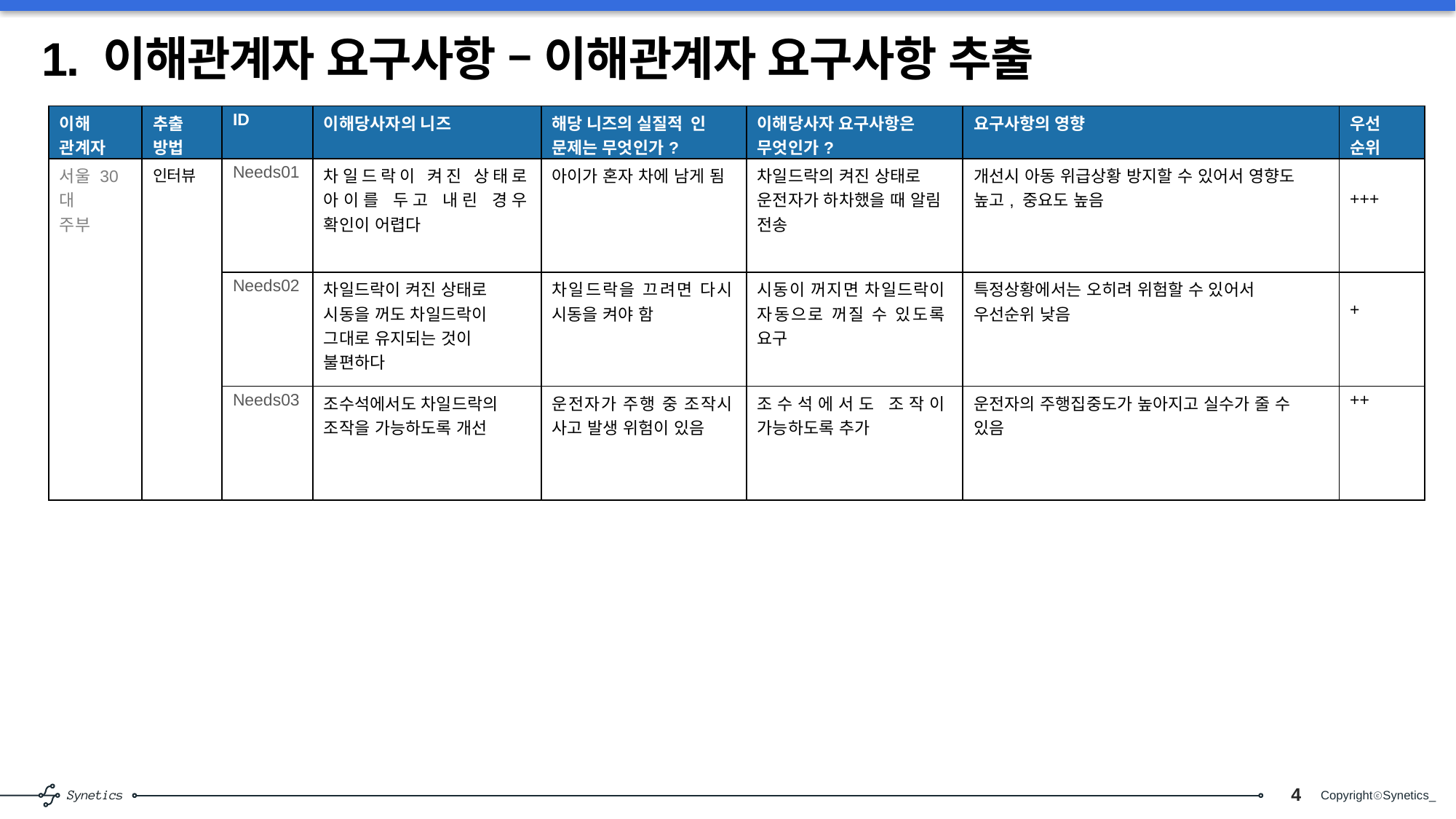

# 1. 이해관계자 요구사항 – 이해관계자 요구사항 추출
| 이해 관계자 | 추출 방법 | ID | 이해당사자의 니즈 | 해당 니즈의 실질적 인 문제는 무엇인가? | 이해당사자 요구사항은 무엇인가? | 요구사항의 영향 | 우선 순위 |
| --- | --- | --- | --- | --- | --- | --- | --- |
| 서울 30대 주부 | 인터뷰 | Needs01 | 차일드락이 켜진 상태로 아이를 두고 내린 경우 확인이 어렵다 | 아이가 혼자 차에 남게 됨 | 차일드락의 켜진 상태로 운전자가 하차했을 때 알림 전송 | 개선시 아동 위급상황 방지할 수 있어서 영향도 높고, 중요도 높음 | +++ |
|  |  | Needs02 | 차일드락이 켜진 상태로 시동을 꺼도 차일드락이 그대로 유지되는 것이 불편하다 | 차일드락을 끄려면 다시 시동을 켜야 함 | 시동이 꺼지면 차일드락이 자동으로 꺼질 수 있도록 요구 | 특정상황에서는 오히려 위험할 수 있어서 우선순위 낮음 | + |
|  |  | Needs03 | 조수석에서도 차일드락의 조작을 가능하도록 개선 | 운전자가 주행 중 조작시 사고 발생 위험이 있음 | 조수석에서도 조작이 가능하도록 추가 | 운전자의 주행집중도가 높아지고 실수가 줄 수 있음 | ++ |